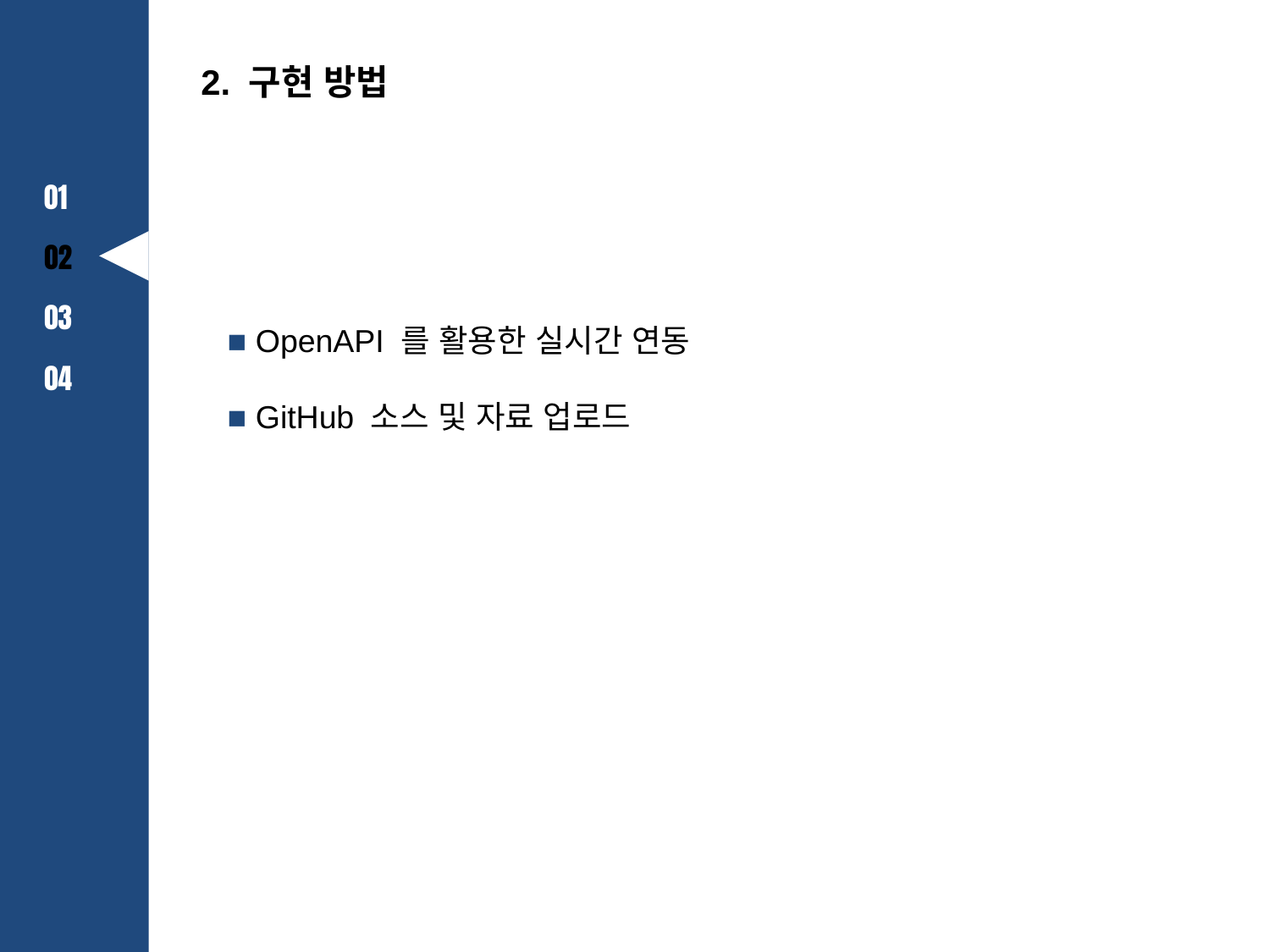

2. 구현 방법
01

02

■ OpenAPI 를 활용한 실시간 연동

■ GitHub 소스 및 자료 업로드
03
04